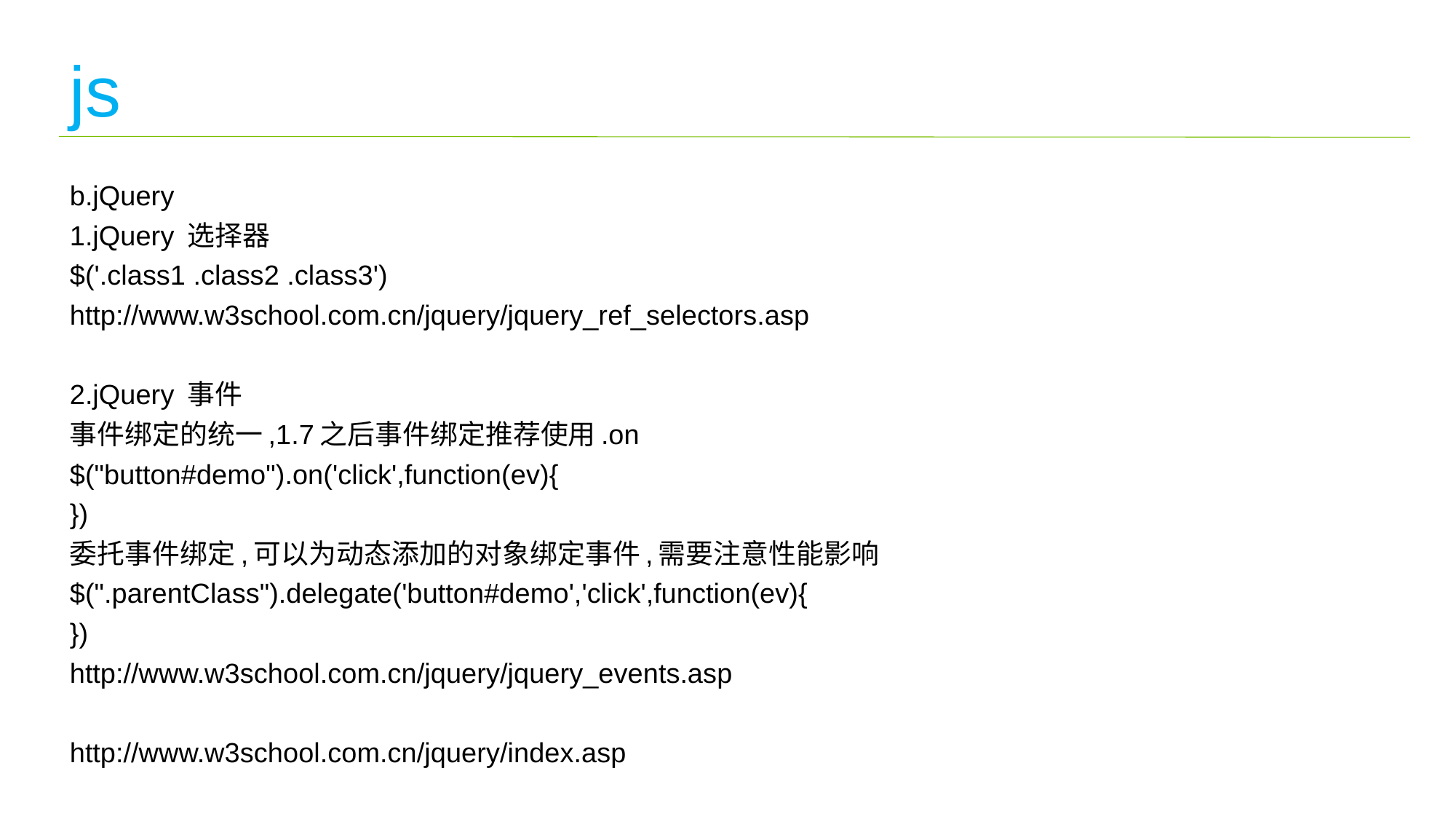

js
b.jQuery
1.jQuery 选择器
$('.class1 .class2 .class3')
http://www.w3school.com.cn/jquery/jquery_ref_selectors.asp

2.jQuery 事件
事件绑定的统一,1.7之后事件绑定推荐使用.on
$("button#demo").on('click',function(ev){
})
委托事件绑定,可以为动态添加的对象绑定事件,需要注意性能影响
$(".parentClass").delegate('button#demo','click',function(ev){
})
http://www.w3school.com.cn/jquery/jquery_events.asp

http://www.w3school.com.cn/jquery/index.asp